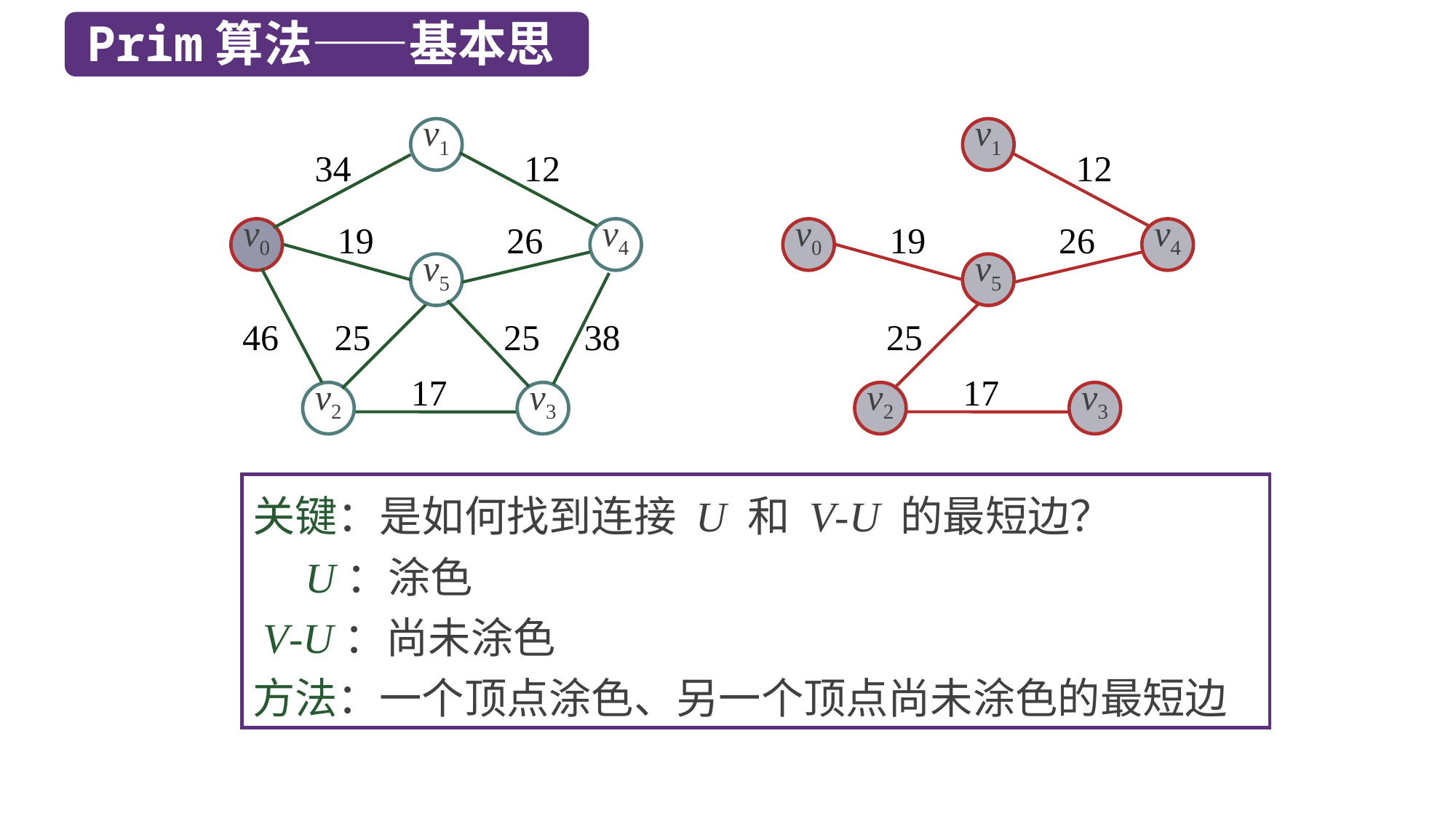

Prim算法——基本思想

v1
34
12

19
26
v0
v4

v5

46
25
25
38
17
v2
v3

v1
12

19
26
v0
v4

v5

25
17
v2
v3

关键：是如何找到连接 U 和 V-U 的最短边？
     U：涂色
 V-U：尚未涂色
方法：一个顶点涂色、另一个顶点尚未涂色的最短边